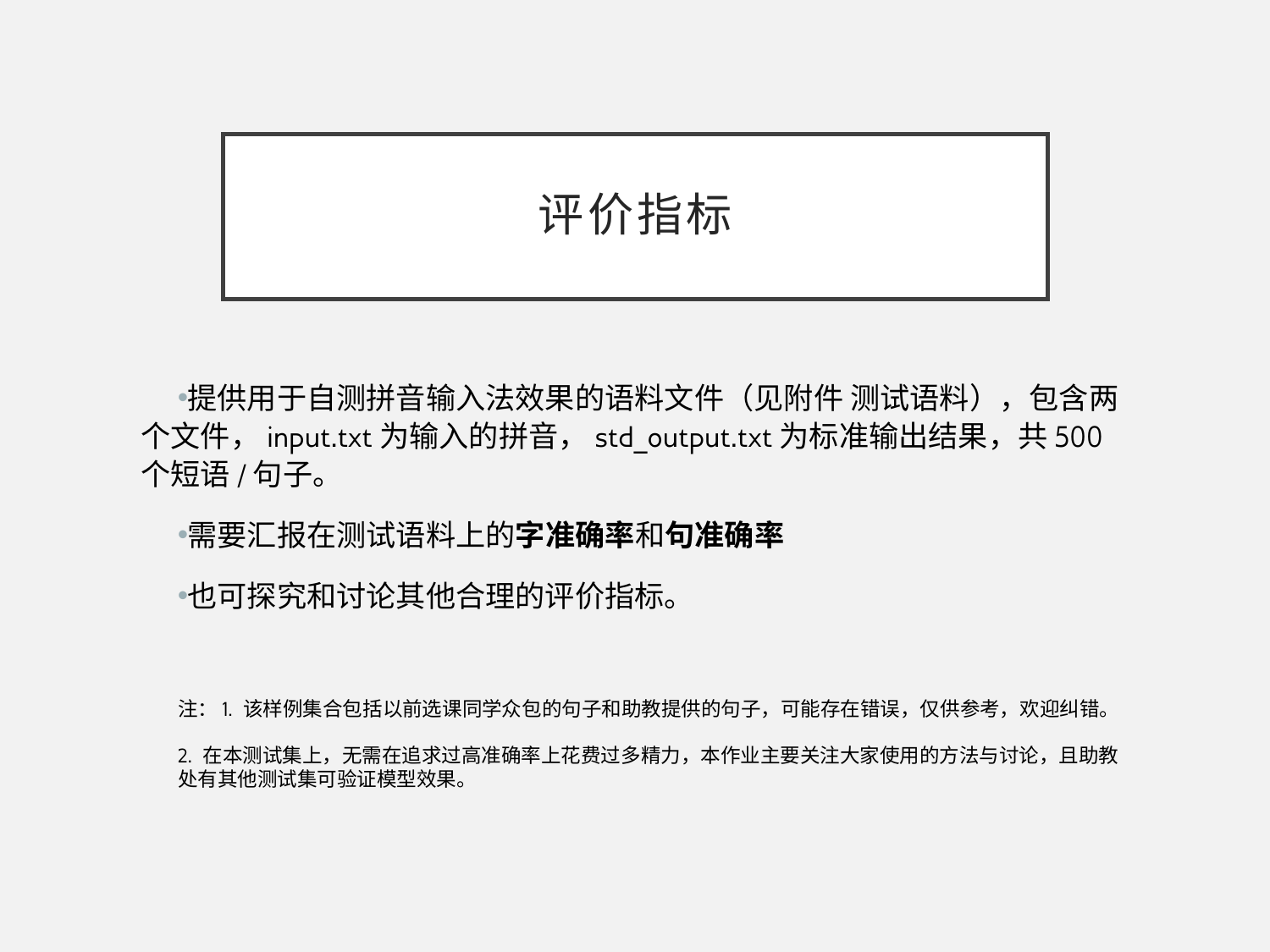

# 评价指标
提供用于自测拼音输入法效果的语料文件（见附件 测试语料），包含两个文件，input.txt为输入的拼音，std_output.txt为标准输出结果，共500个短语/句子。
需要汇报在测试语料上的字准确率和句准确率
也可探究和讨论其他合理的评价指标。

注：1. 该样例集合包括以前选课同学众包的句子和助教提供的句子，可能存在错误，仅供参考，欢迎纠错。
2. 在本测试集上，无需在追求过高准确率上花费过多精力，本作业主要关注大家使用的方法与讨论，且助教处有其他测试集可验证模型效果。